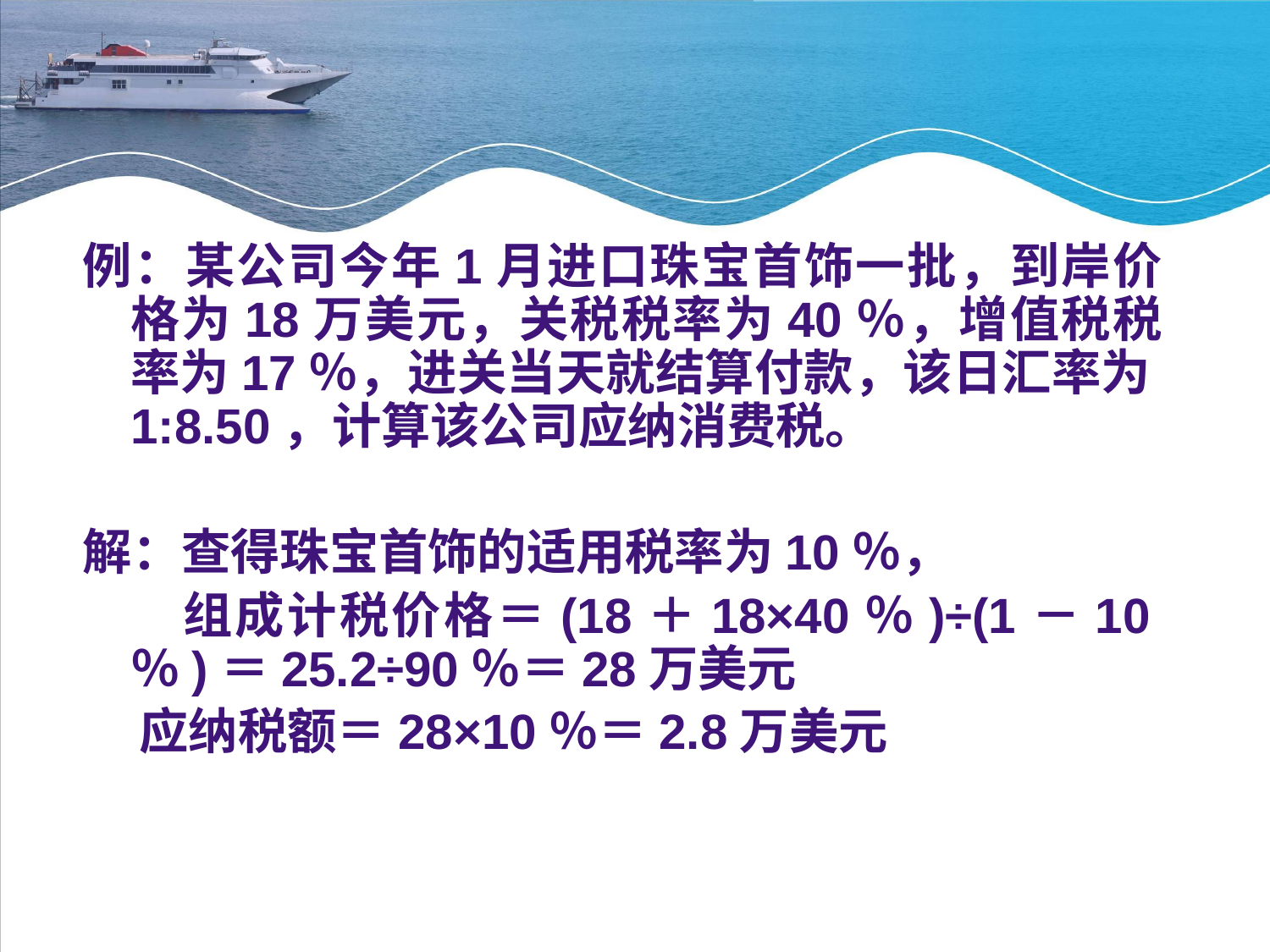

例：某公司今年1月进口珠宝首饰一批，到岸价格为18万美元，关税税率为40％，增值税税率为17％，进关当天就结算付款，该日汇率为1:8.50，计算该公司应纳消费税。

解：查得珠宝首饰的适用税率为10％，
      组成计税价格＝(18＋18×40％)÷(1－10％)＝25.2÷90％＝28万美元
    应纳税额＝28×10％＝2.8万美元